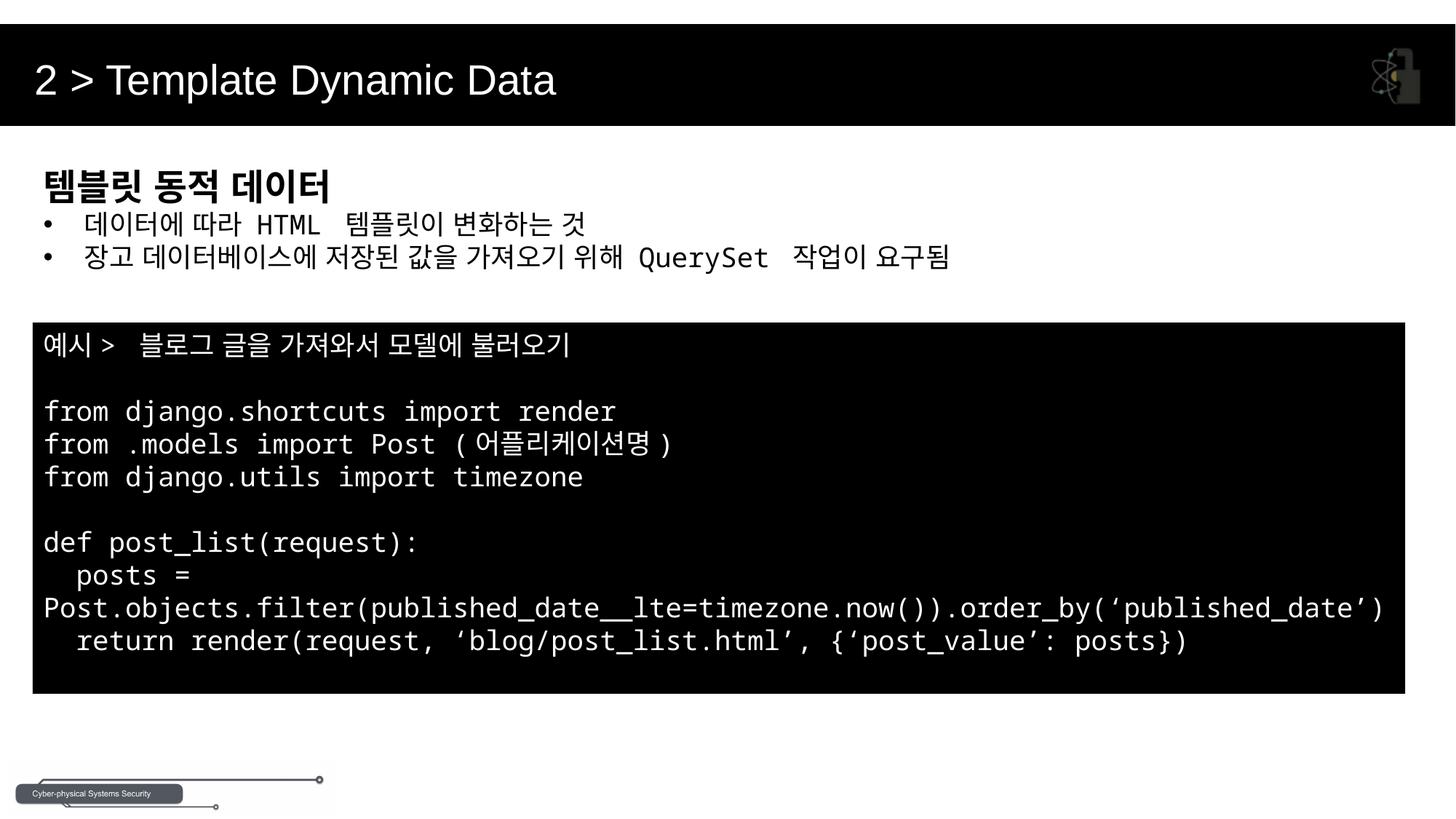

2 > Template Dynamic Data
템블릿 동적 데이터
데이터에 따라 HTML 템플릿이 변화하는 것
장고 데이터베이스에 저장된 값을 가져오기 위해 QuerySet 작업이 요구됨

예시> 블로그 글을 가져와서 모델에 불러오기

from django.shortcuts import render
from .models import Post (어플리케이션명)
from django.utils import timezone

def post_list(request):
  posts = Post.objects.filter(published_date__lte=timezone.now()).order_by(‘published_date’)
  return render(request, ‘blog/post_list.html’, {‘post_value’: posts})